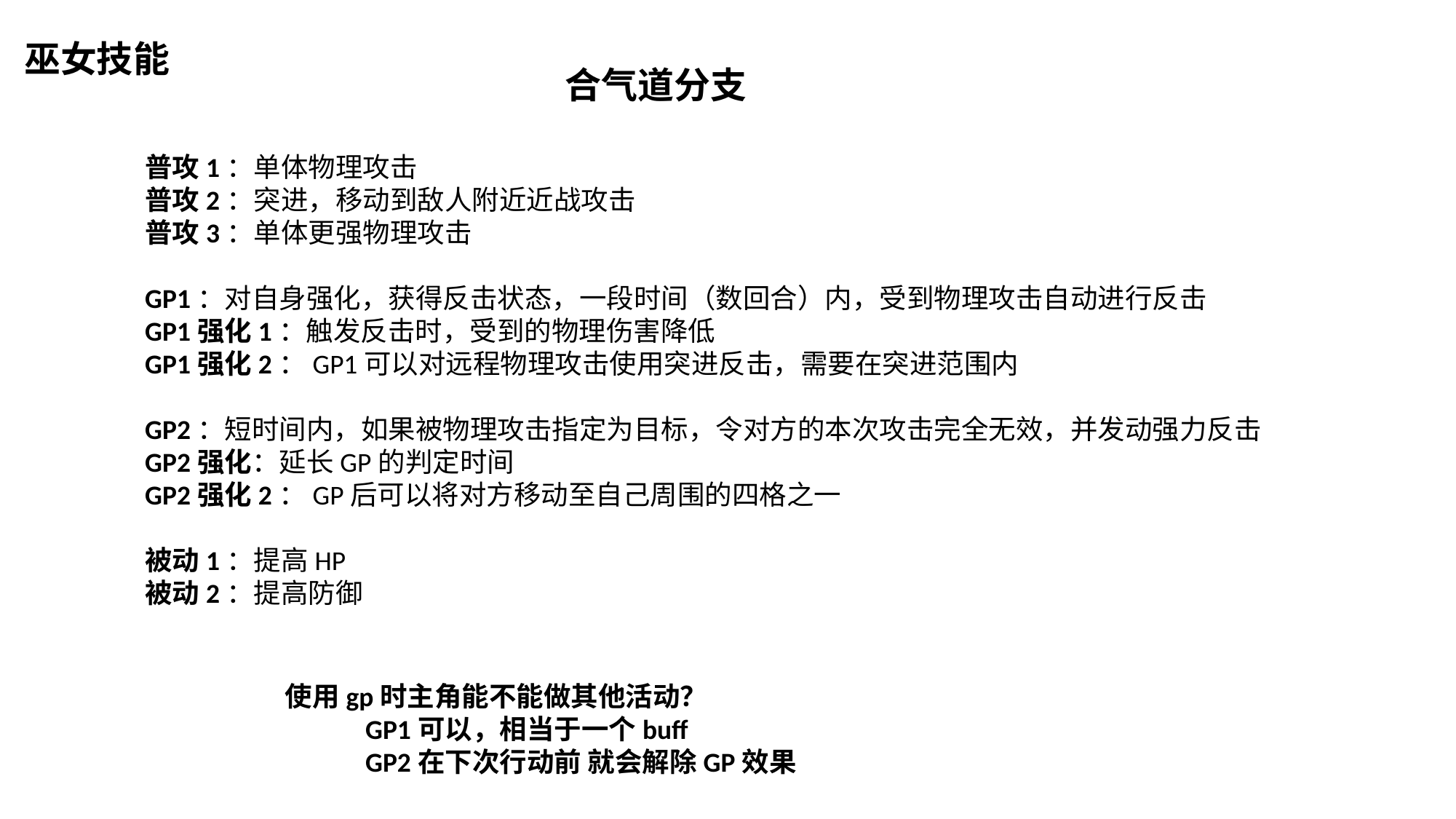

巫女技能
合气道分支
普攻1：单体物理攻击
普攻2：突进，移动到敌人附近近战攻击
普攻3：单体更强物理攻击
GP1：对自身强化，获得反击状态，一段时间（数回合）内，受到物理攻击自动进行反击
GP1强化1：触发反击时，受到的物理伤害降低
GP1强化2：GP1可以对远程物理攻击使用突进反击，需要在突进范围内
GP2：短时间内，如果被物理攻击指定为目标，令对方的本次攻击完全无效，并发动强力反击
GP2强化：延长GP的判定时间
GP2强化2：GP后可以将对方移动至自己周围的四格之一
被动1：提高HP
被动2：提高防御
使用gp时主角能不能做其他活动？
             GP1可以，相当于一个buff
             GP2在下次行动前 就会解除GP效果